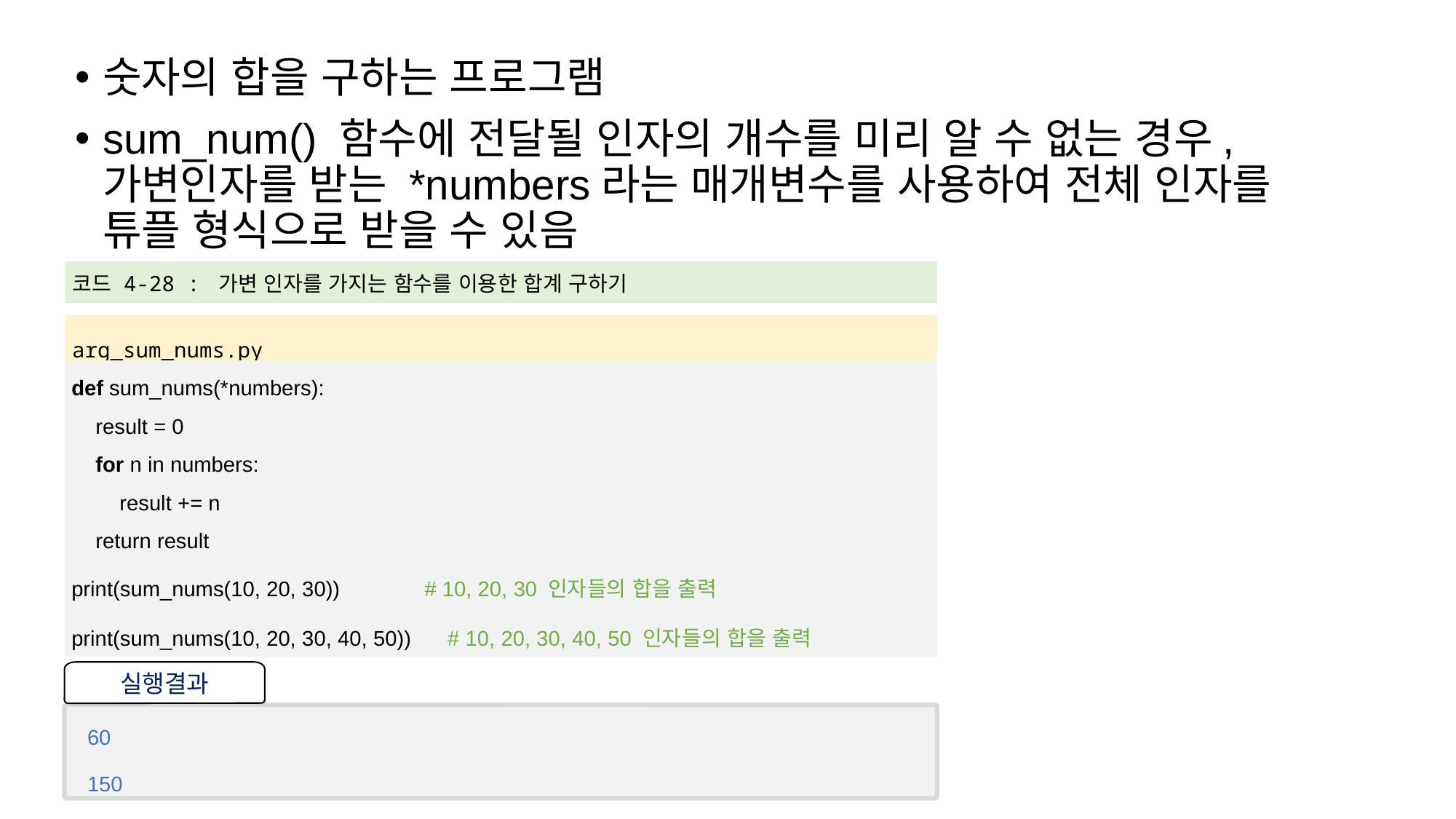

숫자의 합을 구하는 프로그램
sum_num() 함수에 전달될 인자의 개수를 미리 알 수 없는 경우, 가변인자를 받는 *numbers라는 매개변수를 사용하여 전체 인자를 튜플 형식으로 받을 수 있음

| 코드 4-28 : 가변 인자를 가지는 함수를 이용한 합계 구하기 |
| --- |
|  |
| arg\_sum\_nums.py |
| def sum\_nums(\*numbers): result = 0 for n in numbers: result += n return result print(sum\_nums(10, 20, 30)) # 10, 20, 30 인자들의 합을 출력 print(sum\_nums(10, 20, 30, 40, 50)) # 10, 20, 30, 40, 50 인자들의 합을 출력 |
|  |
실행결과

60
150